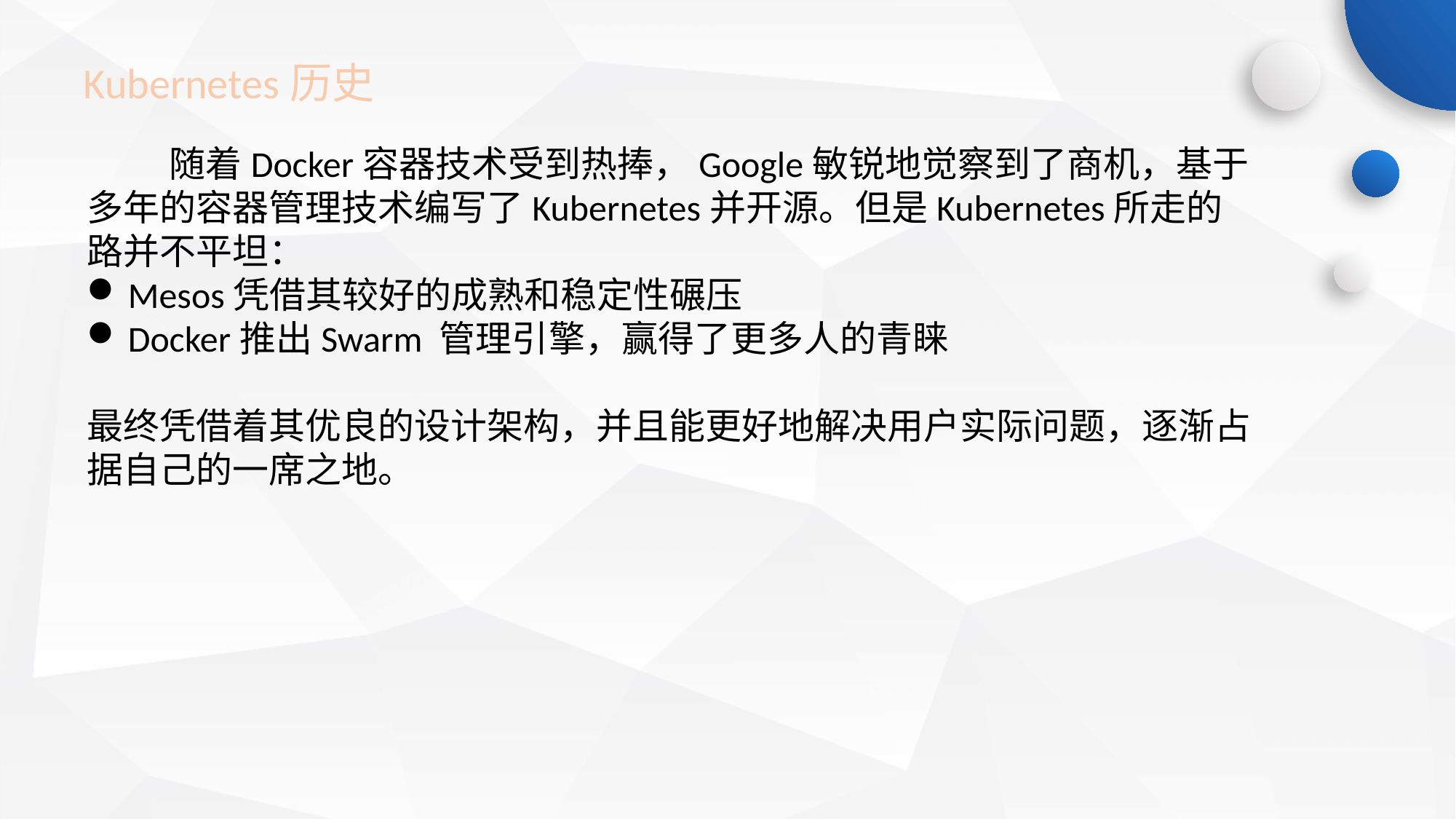

Kubernetes历史
         随着Docker容器技术受到热捧，Google敏锐地觉察到了商机，基于多年的容器管理技术编写了Kubernetes并开源。但是Kubernetes所走的路并不平坦：
Mesos凭借其较好的成熟和稳定性碾压
Docker推出Swarm 管理引擎，赢得了更多人的青睐

最终凭借着其优良的设计架构，并且能更好地解决用户实际问题，逐渐占据自己的一席之地。